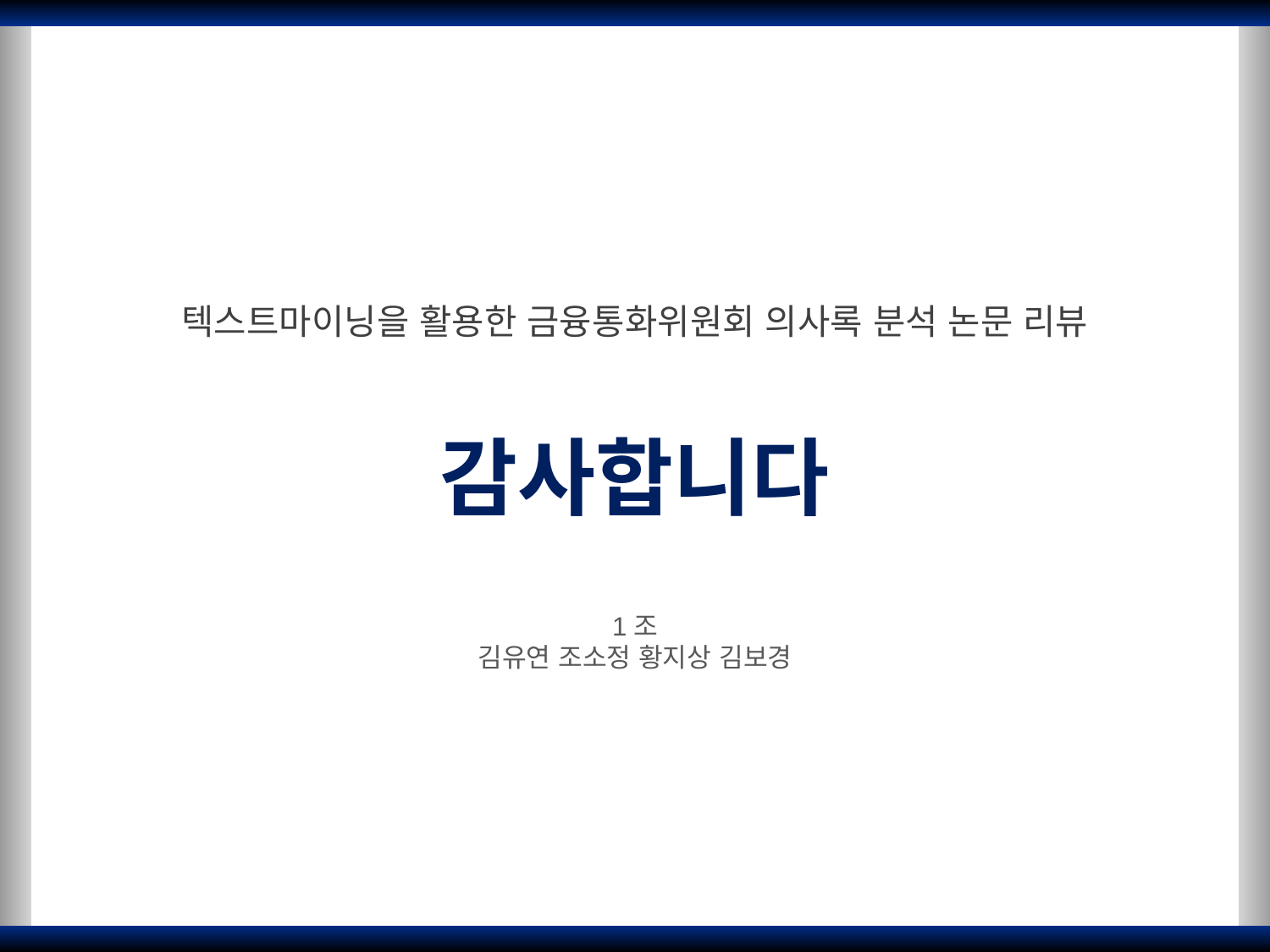

텍스트마이닝을 활용한 금융통화위원회 의사록 분석 논문 리뷰
감사합니다
1조
김유연 조소정 황지상 김보경